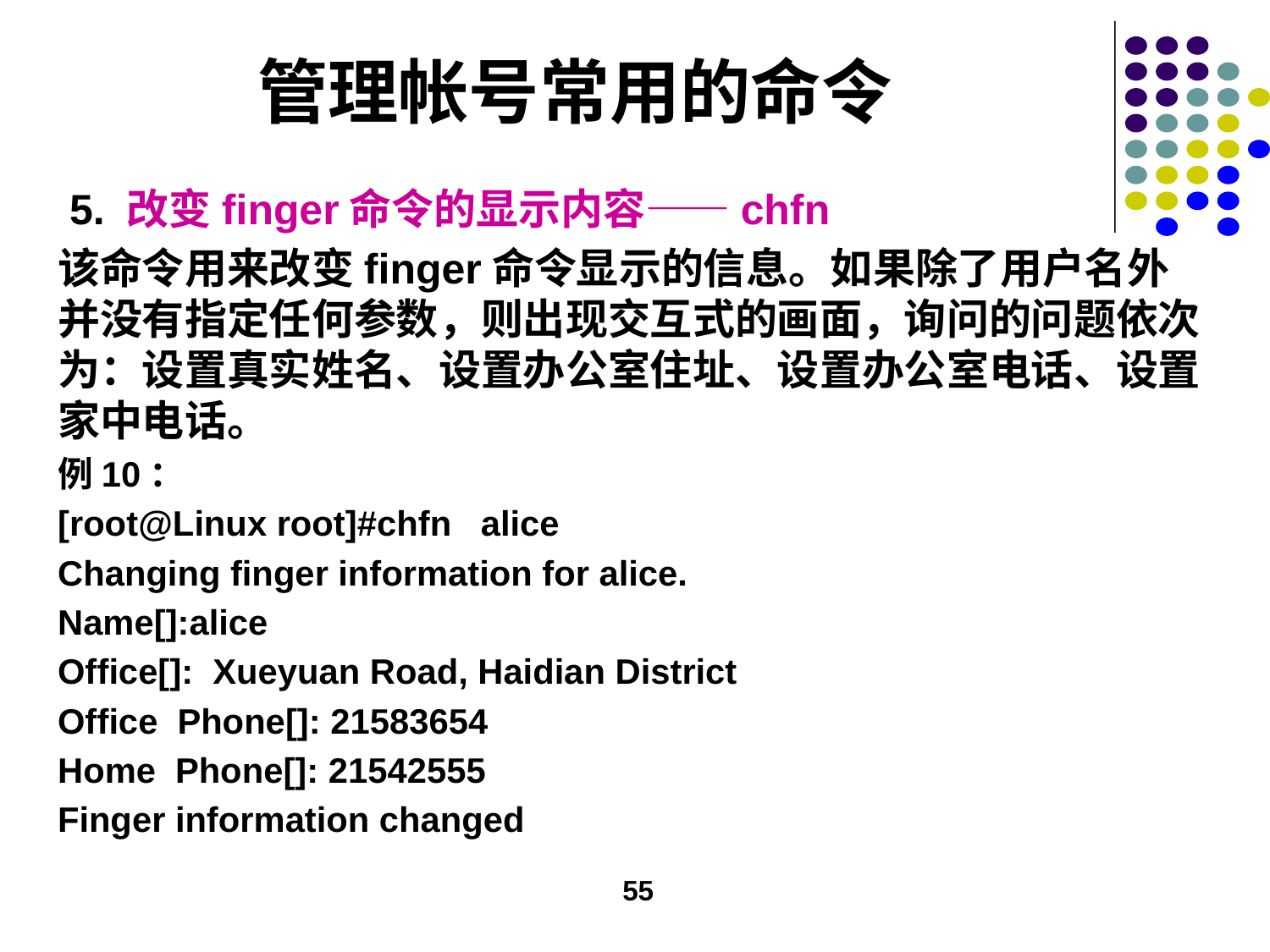

# 管理帐号常用的命令
 5. 改变finger命令的显示内容——chfn
该命令用来改变finger命令显示的信息。如果除了用户名外并没有指定任何参数，则出现交互式的画面，询问的问题依次为：设置真实姓名、设置办公室住址、设置办公室电话、设置家中电话。
例10：
[root@Linux root]#chfn   alice
Changing finger information for alice.
Name[]:alice
Office[]:  Xueyuan Road, Haidian District
Office  Phone[]: 21583654
Home  Phone[]: 21542555
Finger information changed
55